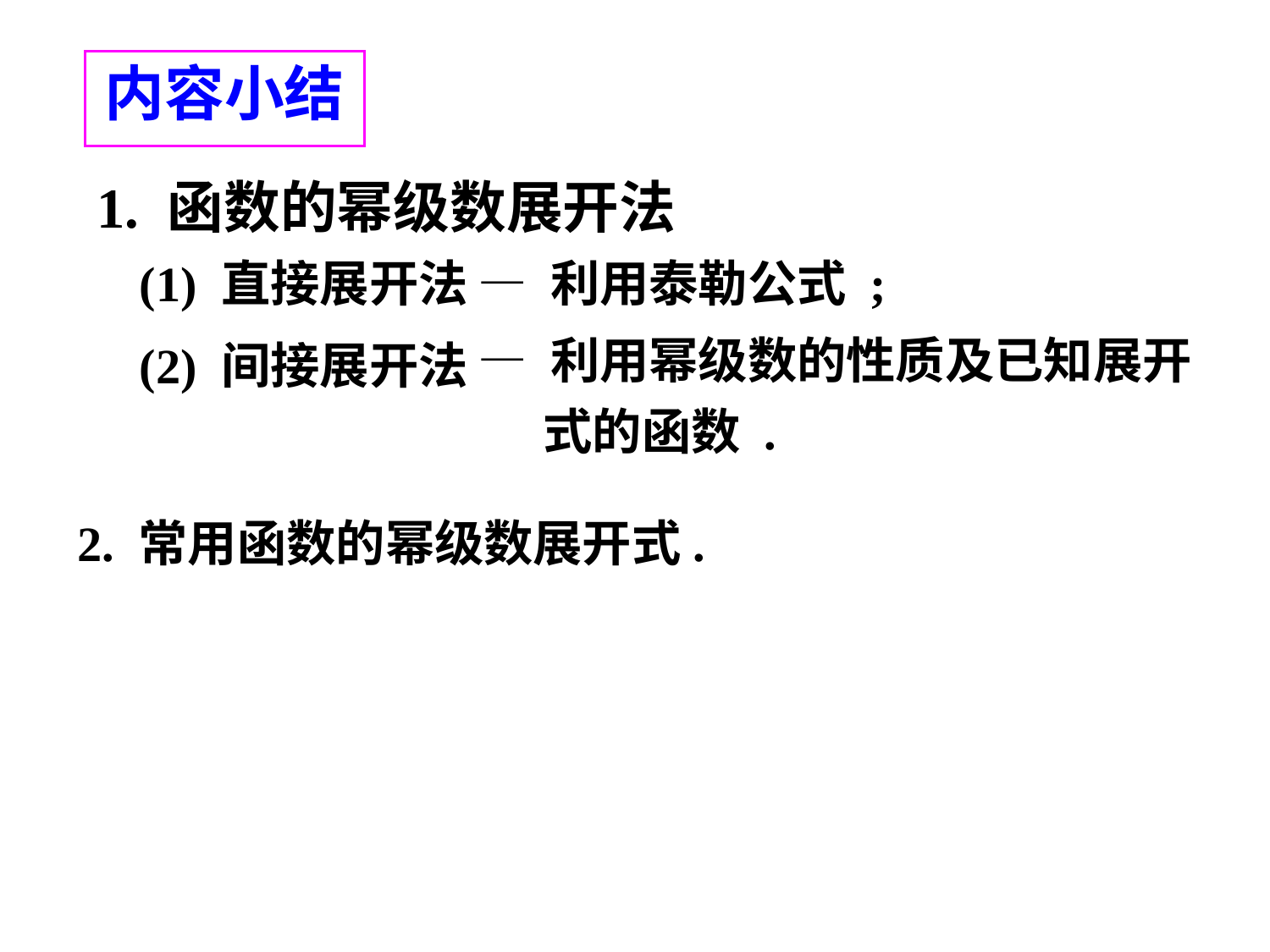

内容小结
1. 函数的幂级数展开法
(1) 直接展开法
— 利用泰勒公式 ;
— 利用幂级数的性质及已知展开
(2) 间接展开法
式的函数 .
2. 常用函数的幂级数展开式.